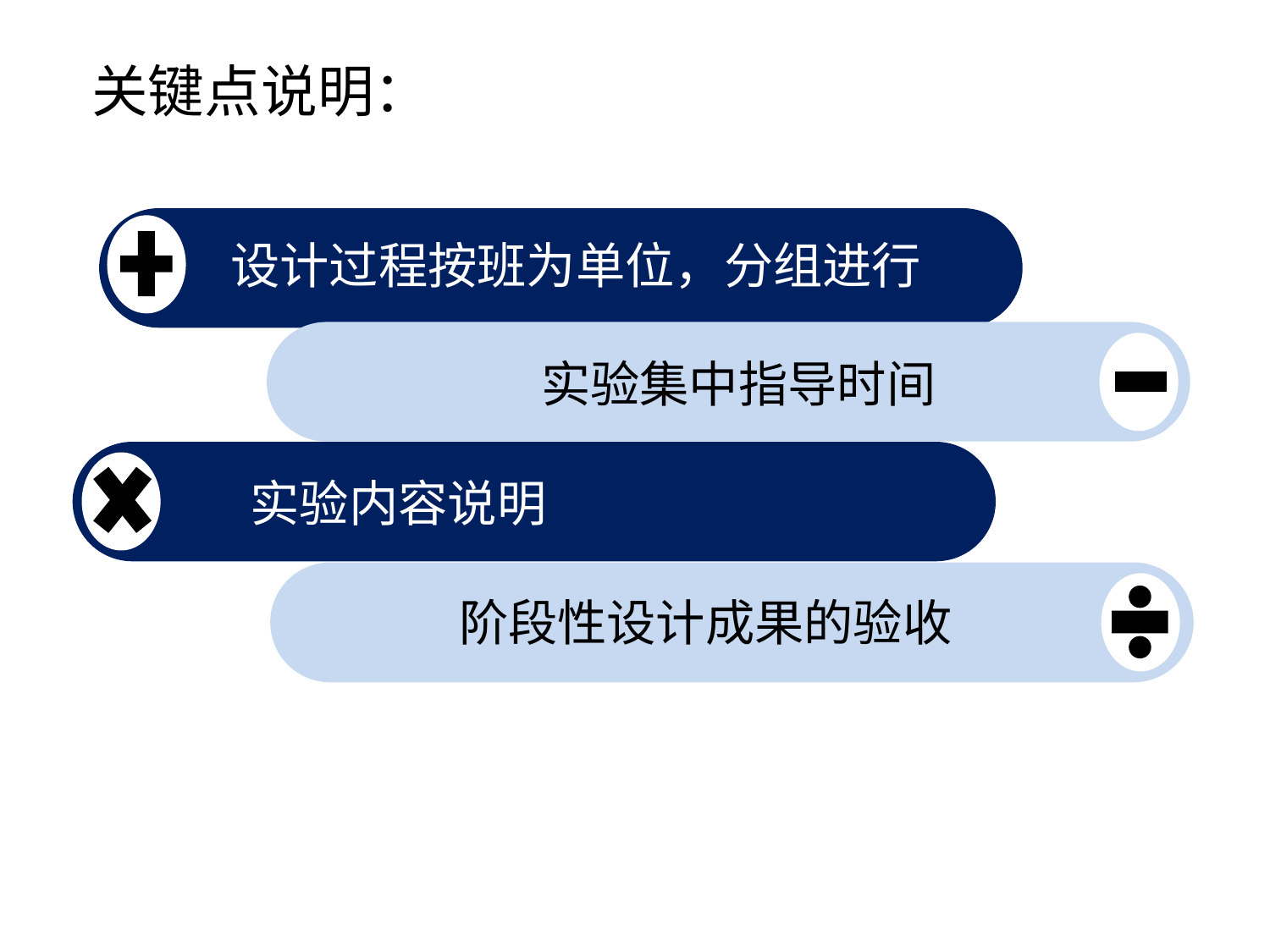

关键点说明：

设计过程按班为单位，分组进行
点击添加文本

实验集中指导时间
点击添加文本

实验内容说明

阶段性设计成果的验收
点击添加文本
点击添加文本